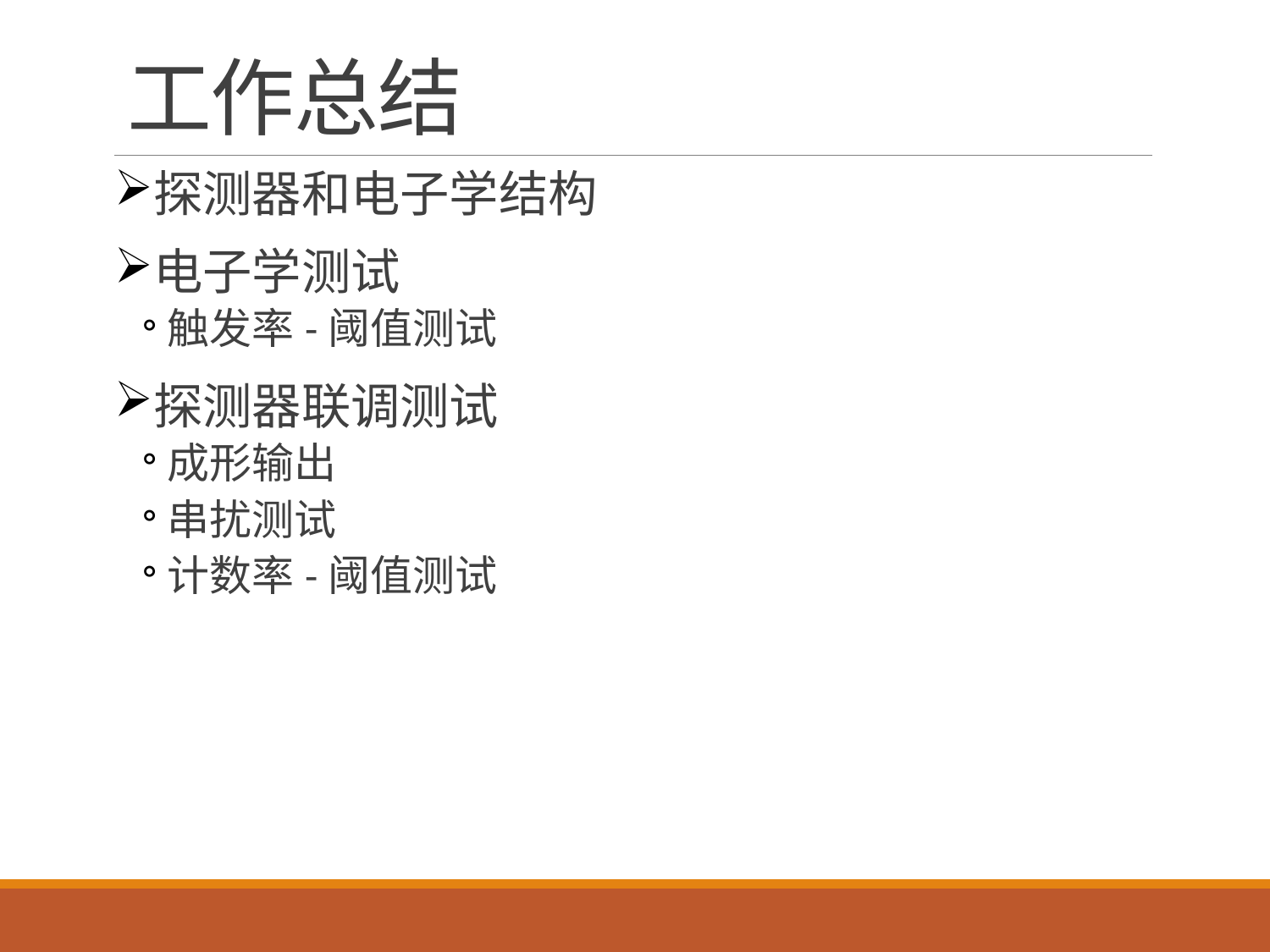

# 工作总结
探测器和电子学结构
电子学测试
触发率-阈值测试
探测器联调测试
成形输出
串扰测试
计数率-阈值测试